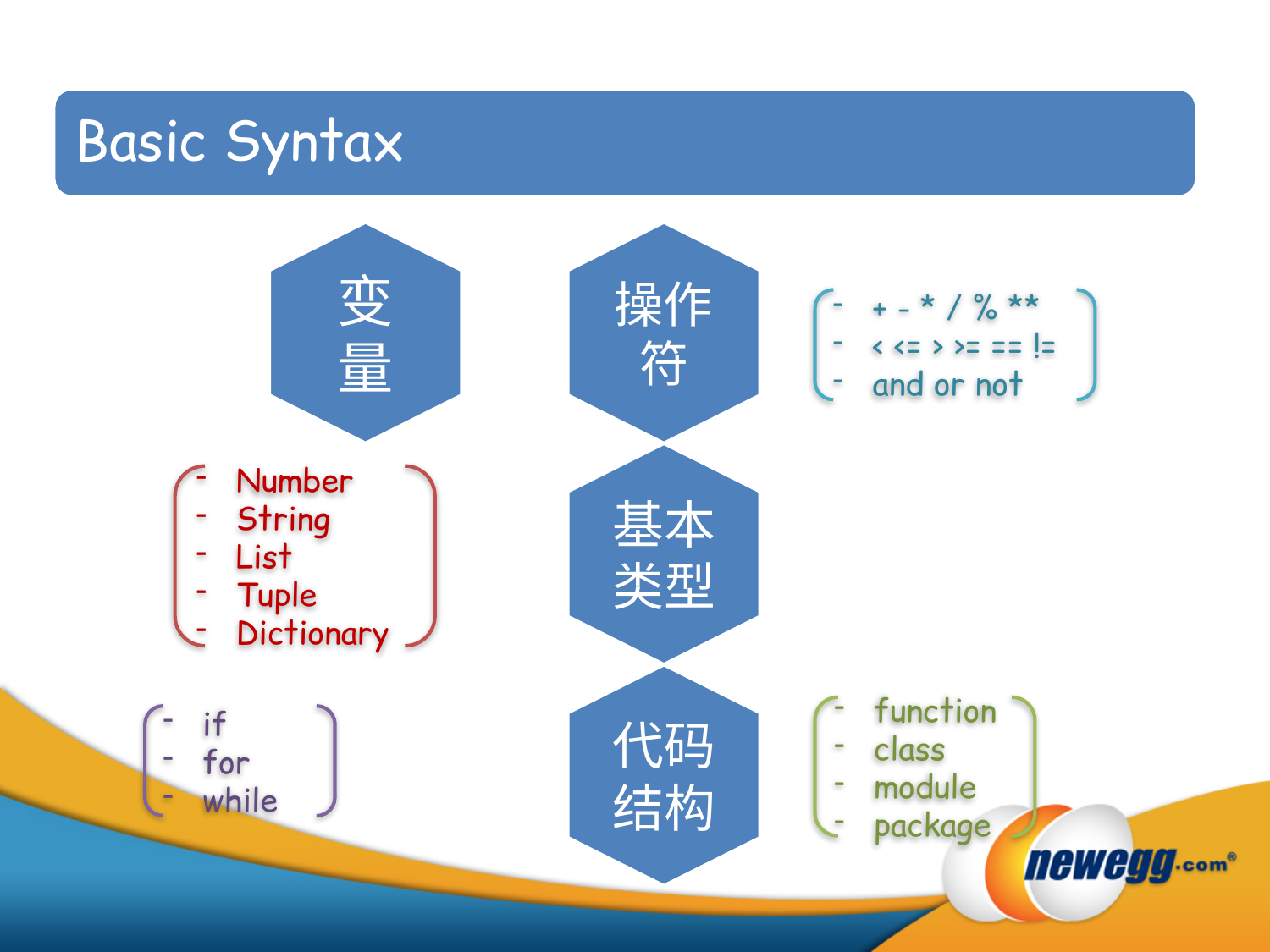

Basic Syntax
操作符
变量
基本类型
代码结构
+ - * / % **
< <= > >= == !=
and or not
Number
String
List
Tuple
Dictionary
function
class
module
package
if
for
while